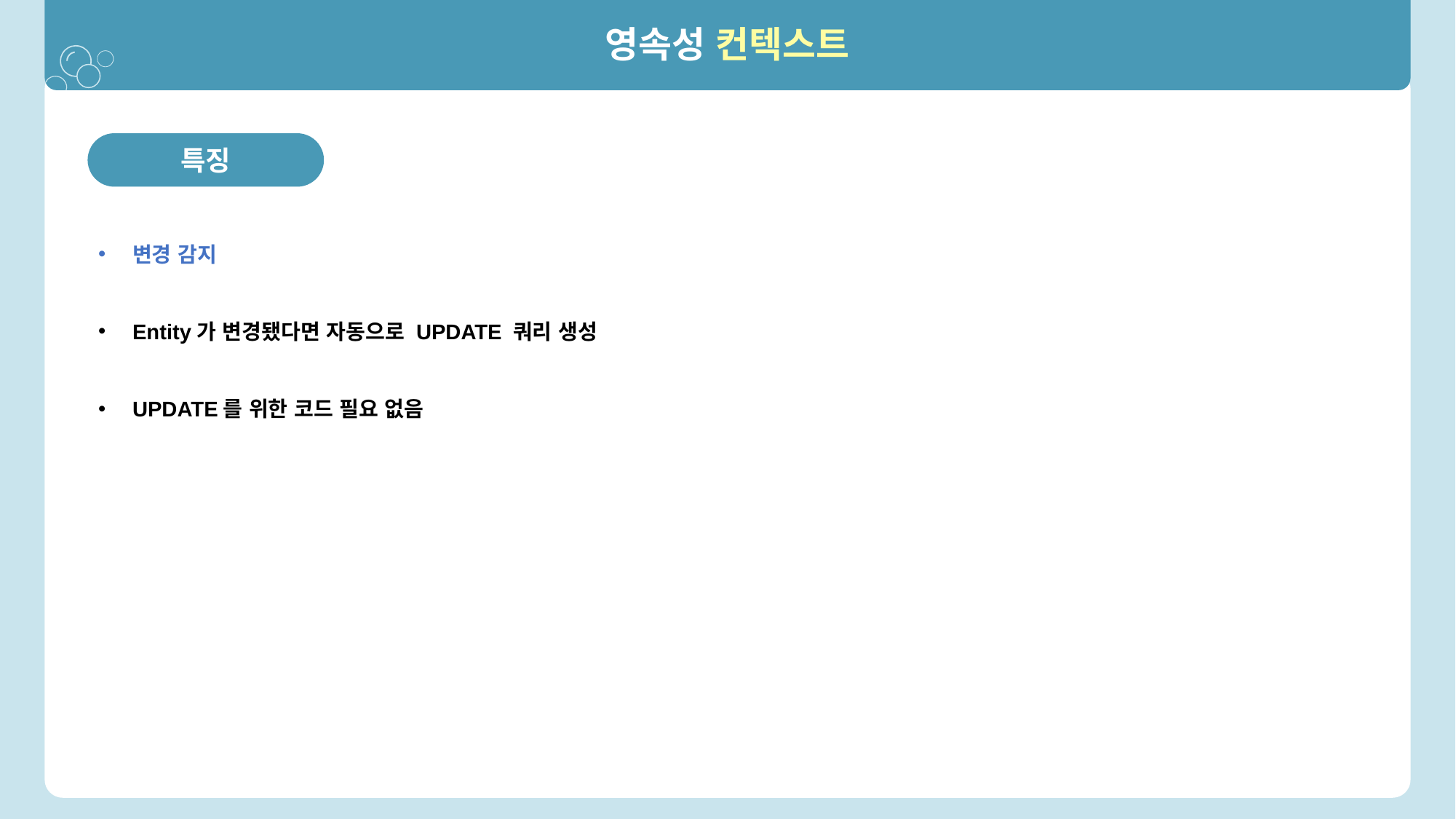

영속성 컨텍스트

특징
변경 감지
Entity가 변경됐다면 자동으로 UPDATE 쿼리 생성
UPDATE를 위한 코드 필요 없음